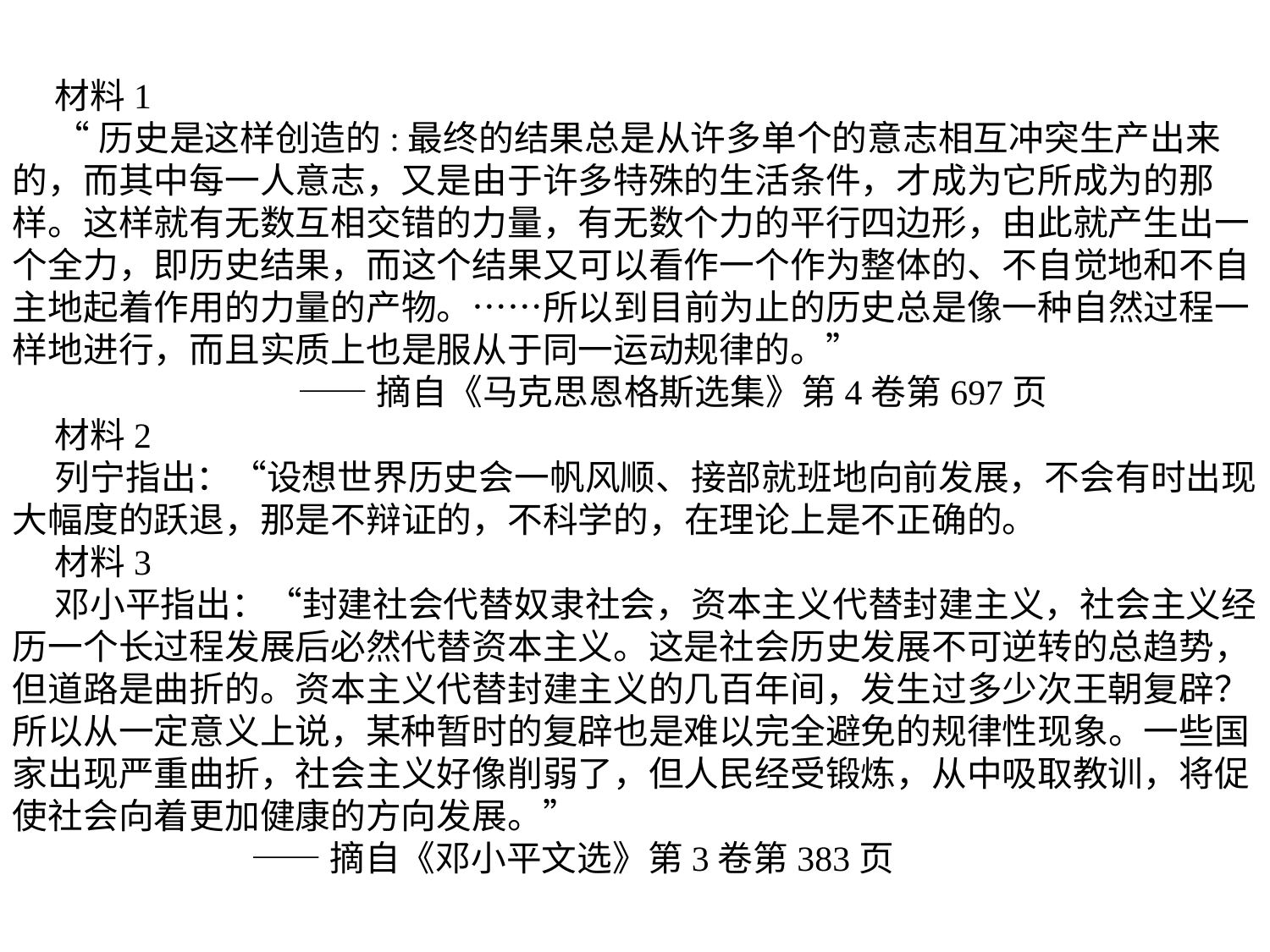

材料1
“历史是这样创造的:最终的结果总是从许多单个的意志相互冲突生产出来的，而其中每一人意志，又是由于许多特殊的生活条件，才成为它所成为的那样。这样就有无数互相交错的力量，有无数个力的平行四边形，由此就产生出一个全力，即历史结果，而这个结果又可以看作一个作为整体的、不自觉地和不自主地起着作用的力量的产物。……所以到目前为止的历史总是像一种自然过程一样地进行，而且实质上也是服从于同一运动规律的。”
                               ——摘自《马克思恩格斯选集》第4卷第697页
材料2
列宁指出：“设想世界历史会一帆风顺、接部就班地向前发展，不会有时出现大幅度的跃退，那是不辩证的，不科学的，在理论上是不正确的。
材料3
邓小平指出：“封建社会代替奴隶社会，资本主义代替封建主义，社会主义经历一个长过程发展后必然代替资本主义。这是社会历史发展不可逆转的总趋势，但道路是曲折的。资本主义代替封建主义的几百年间，发生过多少次王朝复辟？所以从一定意义上说，某种暂时的复辟也是难以完全避免的规律性现象。一些国家出现严重曲折，社会主义好像削弱了，但人民经受锻炼，从中吸取教训，将促使社会向着更加健康的方向发展。”
                         ——摘自《邓小平文选》第3卷第383页